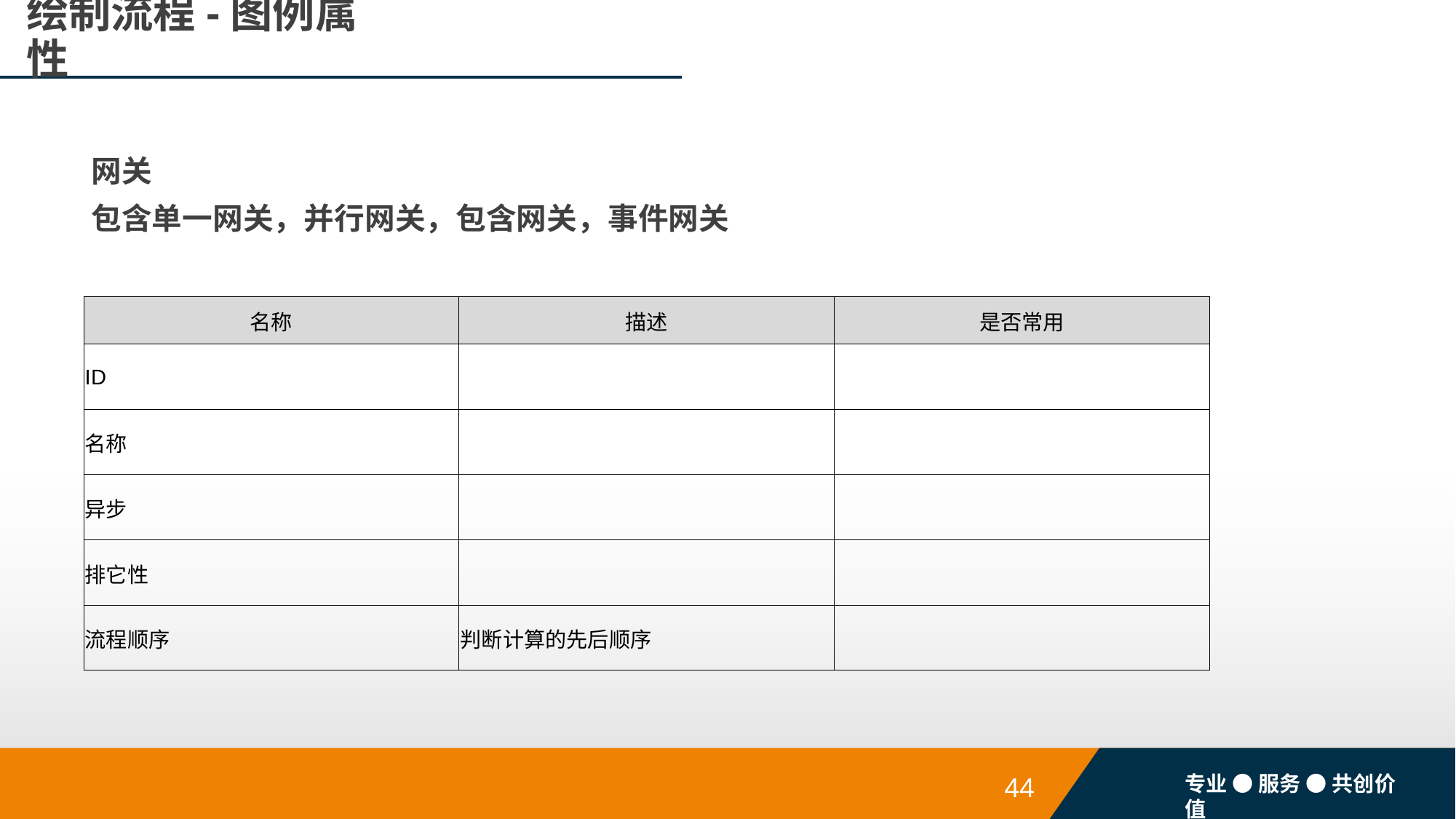

# 绘制流程-图例属性
网关
包含单一网关，并行网关，包含网关，事件网关
| 名称 | 描述 | 是否常用 |
| --- | --- | --- |
| ID |  |  |
| 名称 |  |  |
| 异步 |  |  |
| 排它性 |  |  |
| 流程顺序 | 判断计算的先后顺序 |  |